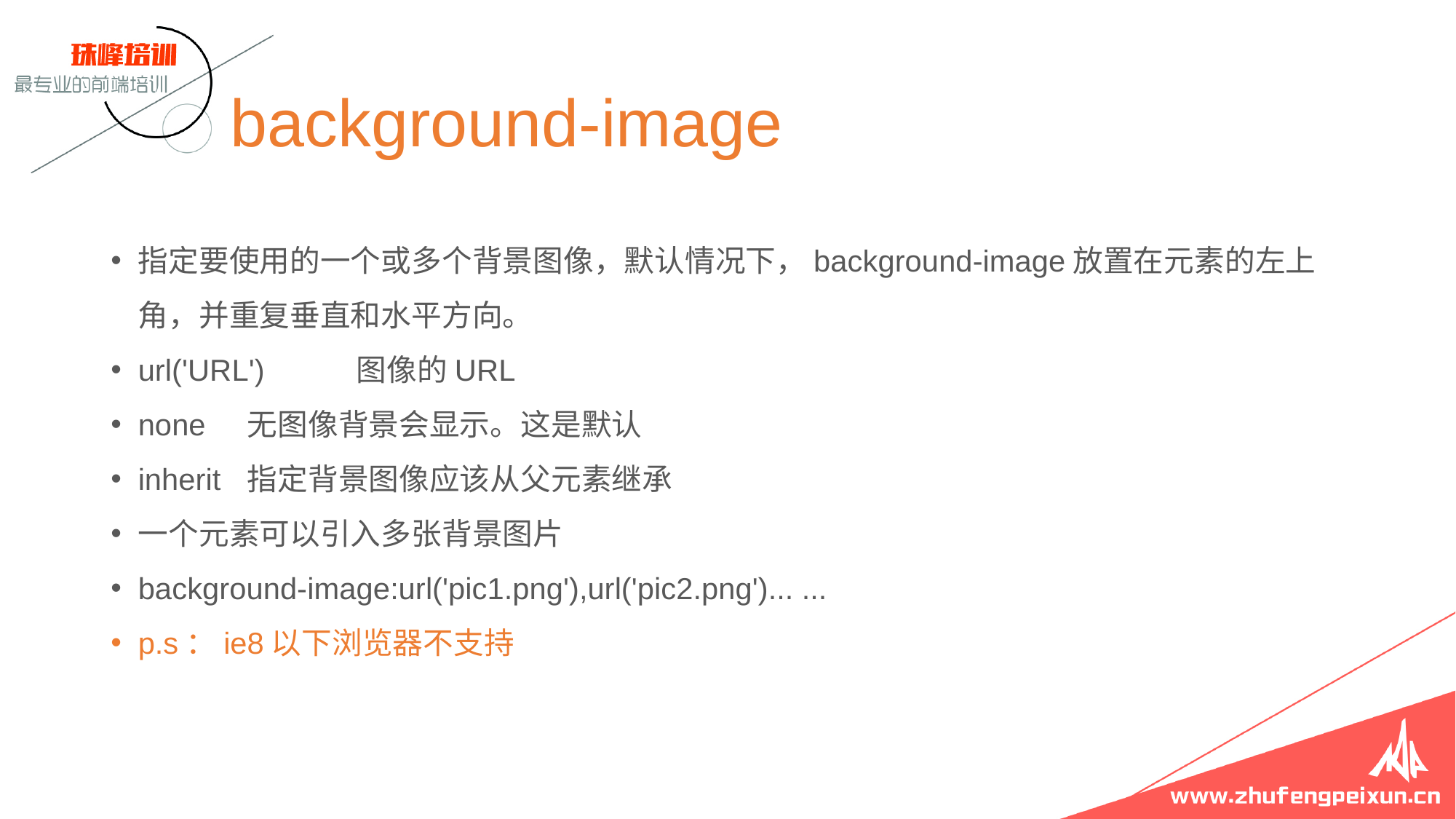

# background-image
指定要使用的一个或多个背景图像，默认情况下，background-image放置在元素的左上角，并重复垂直和水平方向。
url('URL')	图像的URL
none	无图像背景会显示。这是默认
inherit	指定背景图像应该从父元素继承
一个元素可以引入多张背景图片
background-image:url('pic1.png'),url('pic2.png')... ...
p.s：ie8以下浏览器不支持